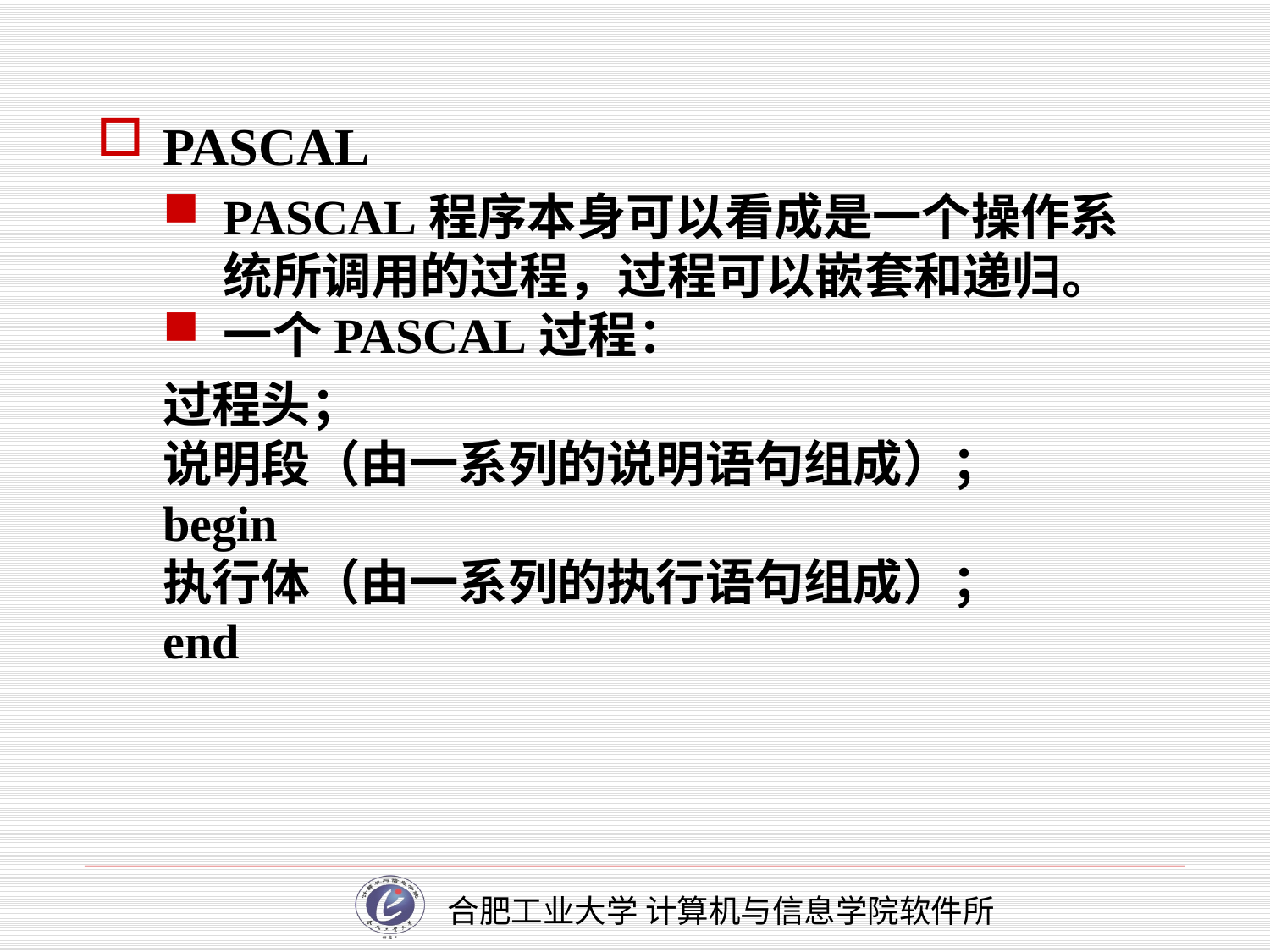

PASCAL
PASCAL程序本身可以看成是一个操作系统所调用的过程，过程可以嵌套和递归。
一个PASCAL过程：
过程头；
说明段（由一系列的说明语句组成）；
begin
执行体（由一系列的执行语句组成）；
end
16